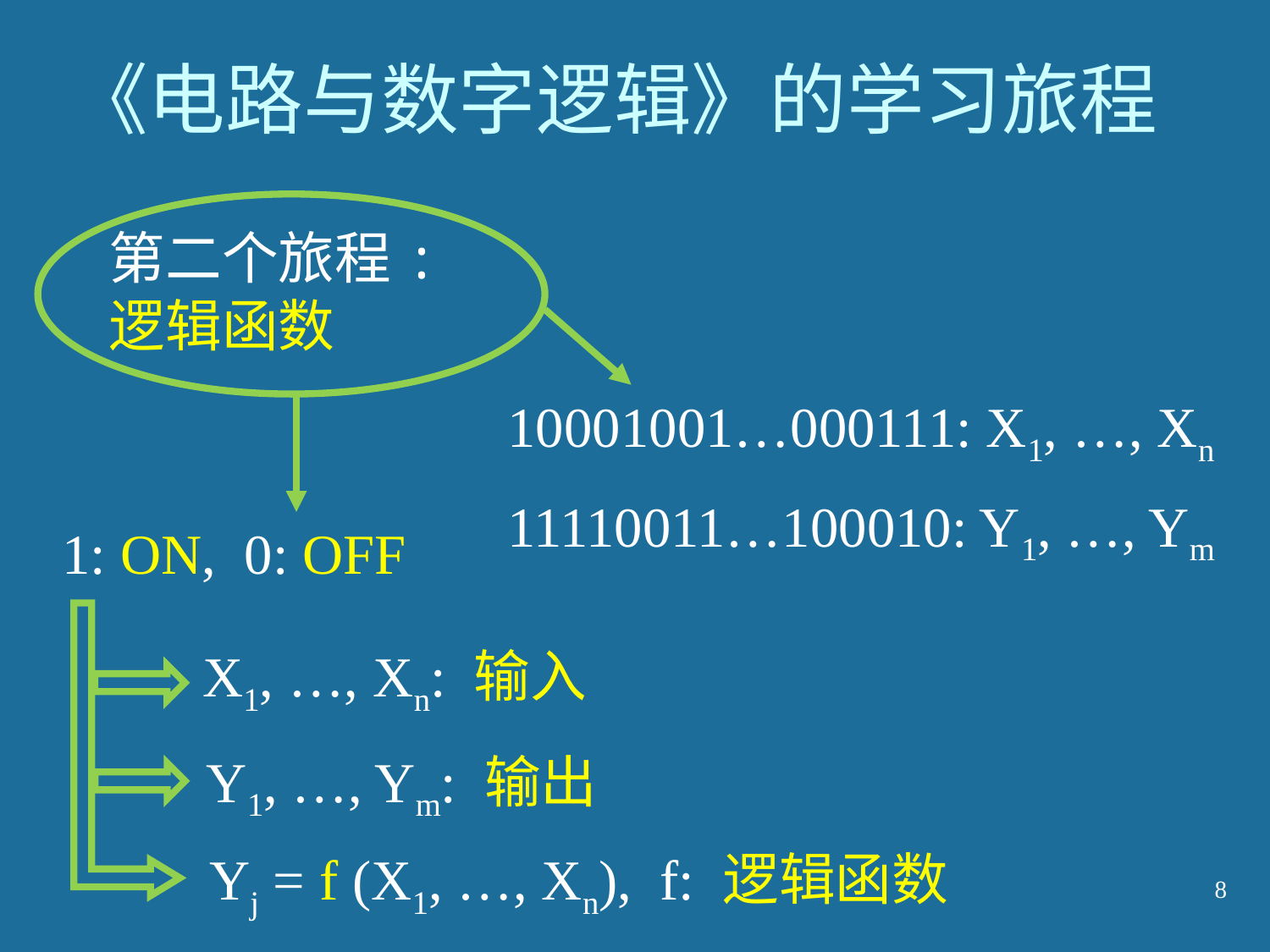

# 《电路与数字逻辑》的学习旅程

第二个旅程:
逻辑函数
10001001…000111: X1, …, Xn
11110011…100010: Y1, …, Ym
1: ON,  0: OFF

Yj = f (X1, …, Xn),  f: 逻辑函数
X1, …, Xn: 输入

Y1, …, Ym: 输出

8